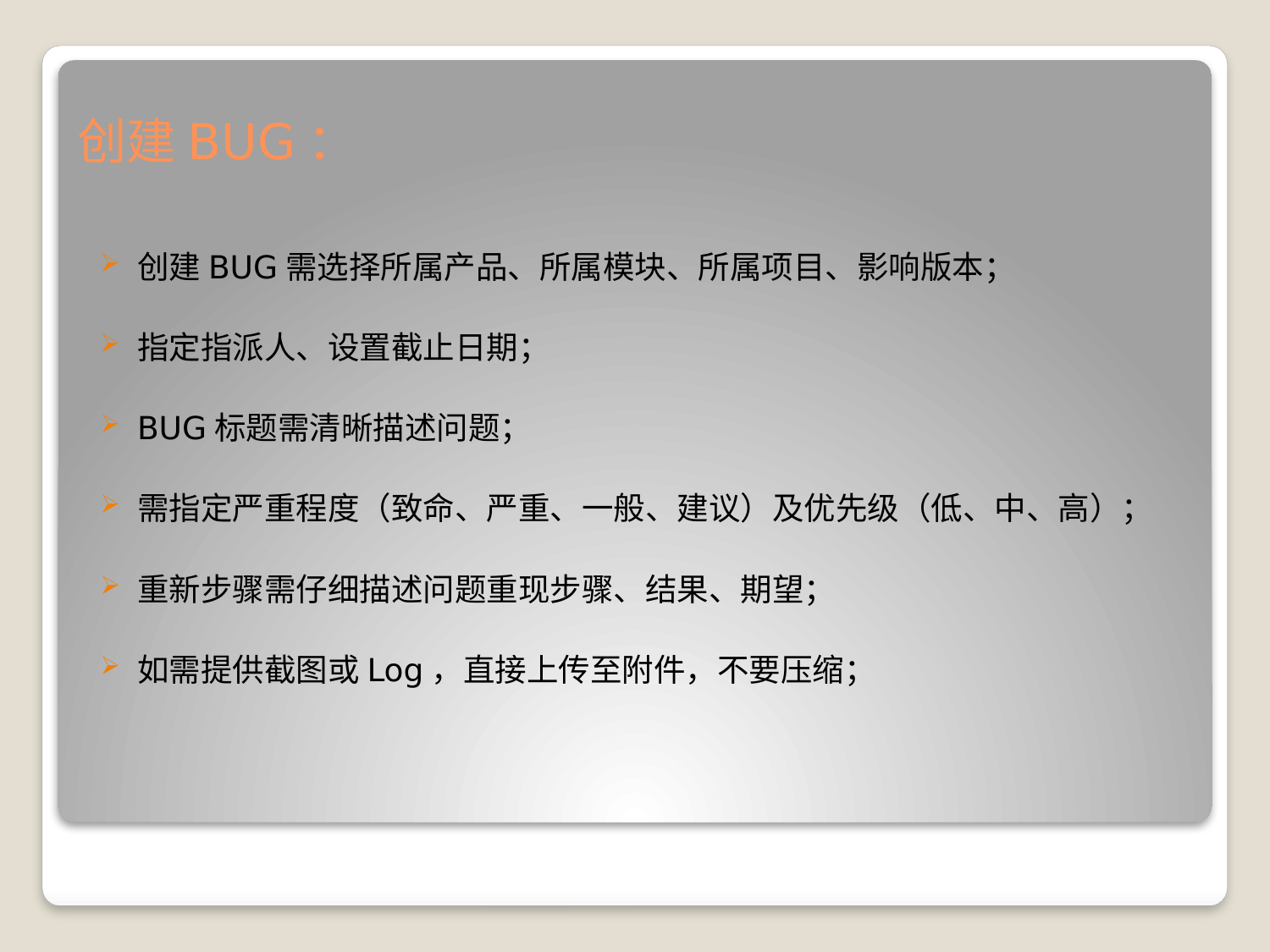

# 创建BUG：
创建BUG需选择所属产品、所属模块、所属项目、影响版本；
指定指派人、设置截止日期；
BUG标题需清晰描述问题；
需指定严重程度（致命、严重、一般、建议）及优先级（低、中、高）；
重新步骤需仔细描述问题重现步骤、结果、期望；
如需提供截图或Log，直接上传至附件，不要压缩；